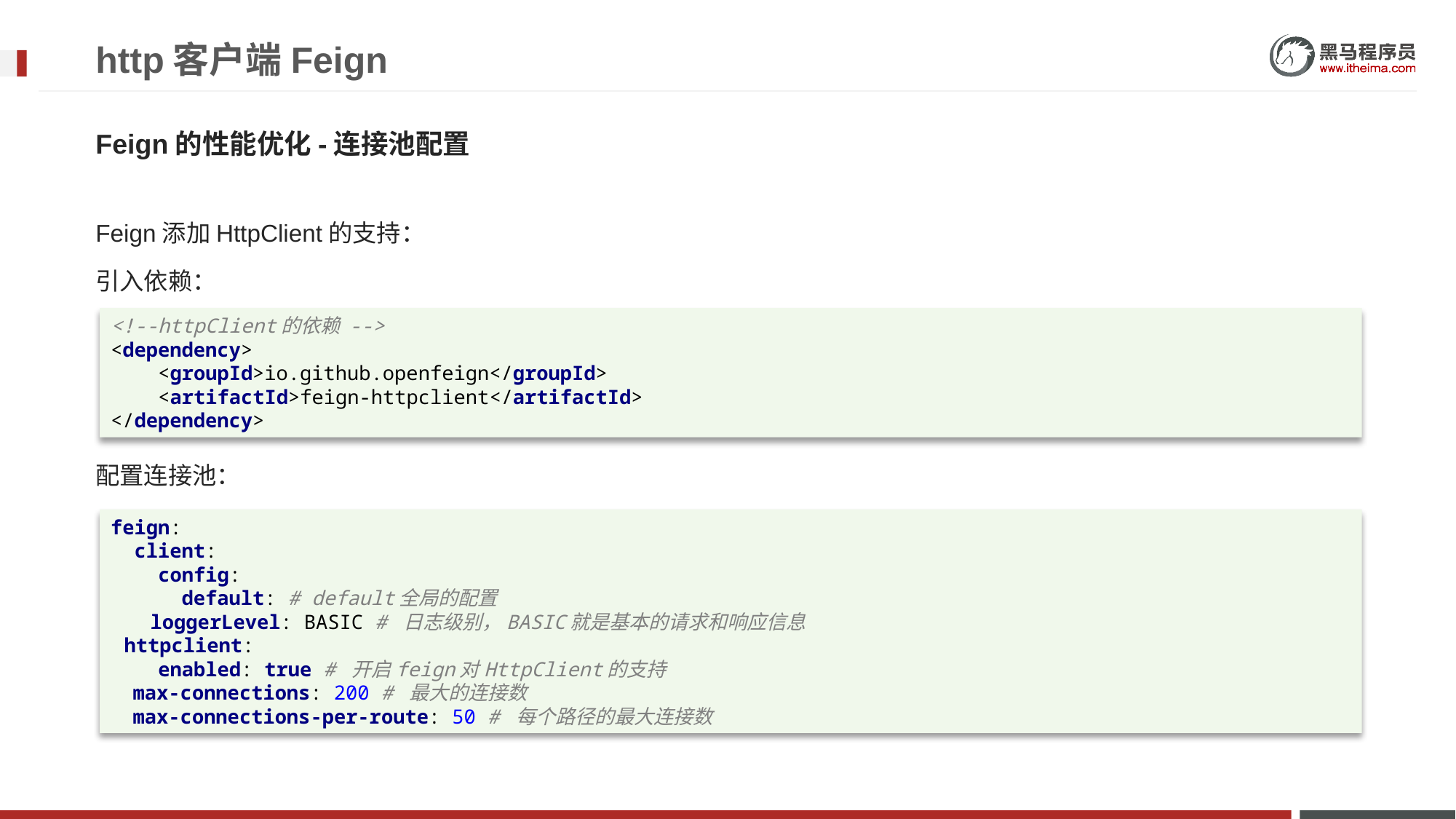

# http客户端Feign
Feign的性能优化-连接池配置
Feign添加HttpClient的支持：
引入依赖：

配置连接池：

<!--httpClient的依赖 -->
<dependency>
    <groupId>io.github.openfeign</groupId>
    <artifactId>feign-httpclient</artifactId>
</dependency>
feign:
  client:
    config:
      default: # default全局的配置
        loggerLevel: BASIC # 日志级别，BASIC就是基本的请求和响应信息
  httpclient:
    enabled: true # 开启feign对HttpClient的支持
    max-connections: 200 # 最大的连接数
    max-connections-per-route: 50 # 每个路径的最大连接数